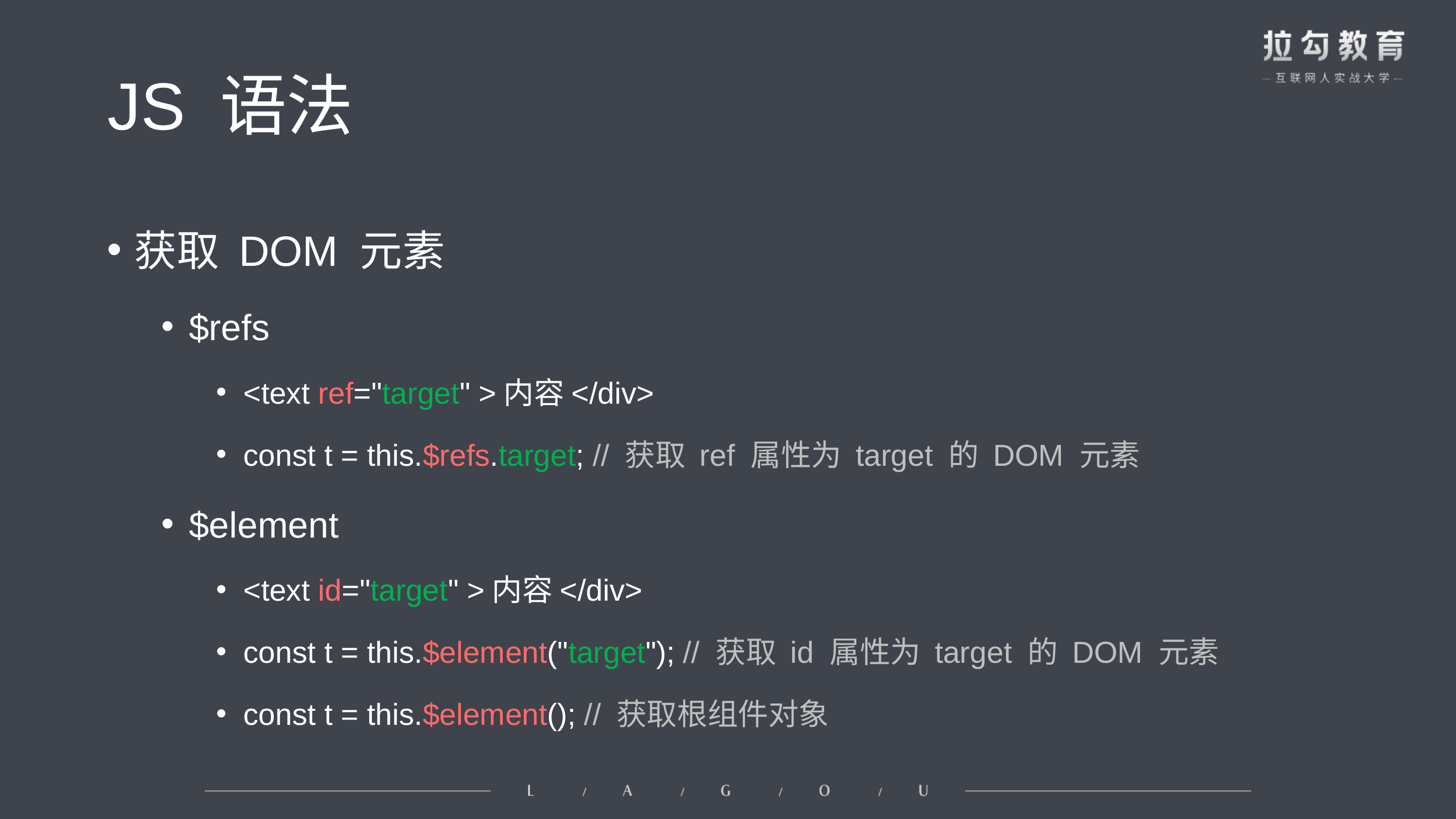

# JS 语法
获取 DOM 元素
$refs
<text ref="target" >内容</div>
const t = this.$refs.target; // 获取 ref 属性为 target 的 DOM 元素
$element
<text id="target" >内容</div>
const t = this.$element("target"); // 获取 id 属性为 target 的 DOM 元素
const t = this.$element(); // 获取根组件对象